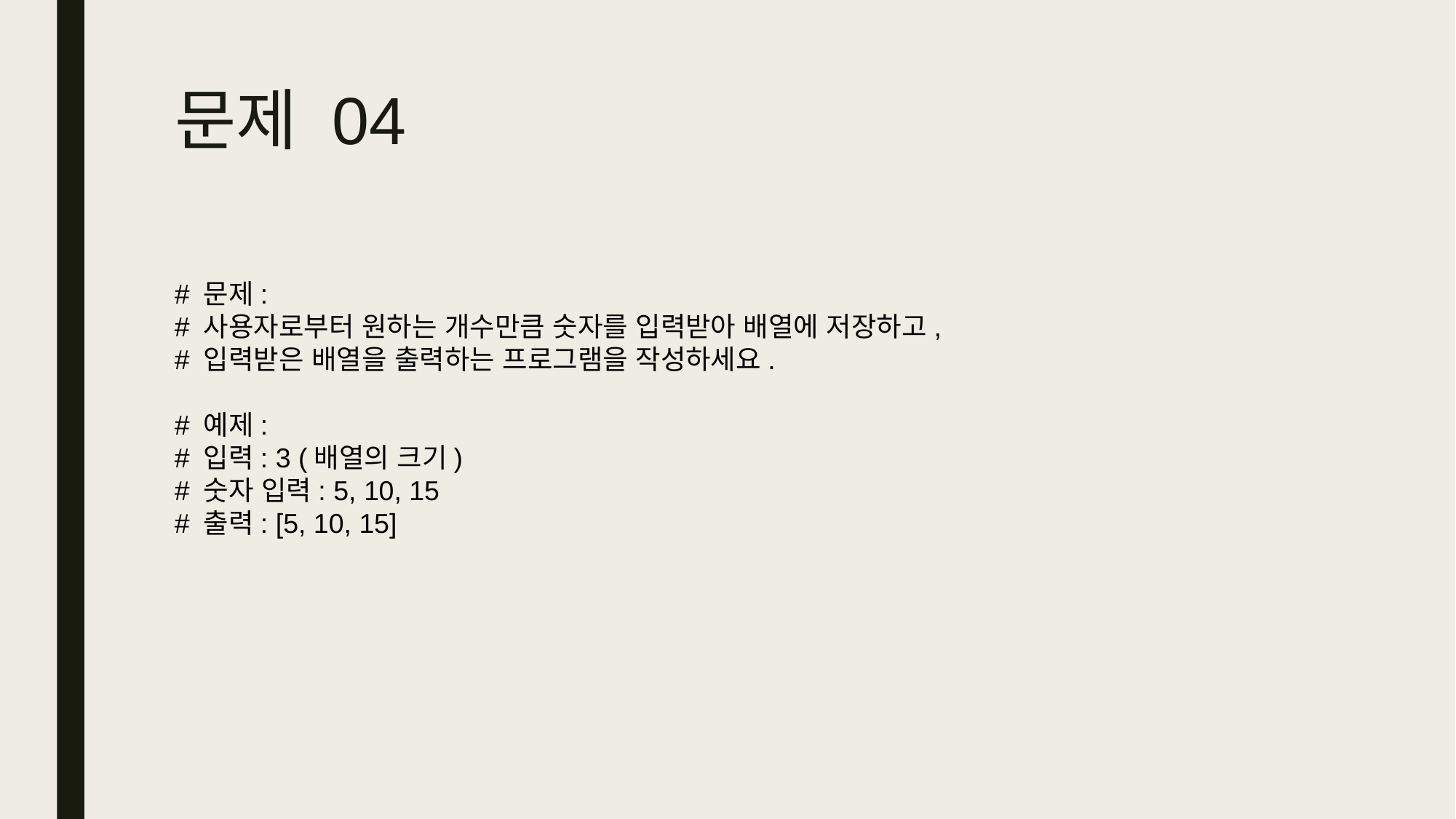

# 문제 04
# 문제:
# 사용자로부터 원하는 개수만큼 숫자를 입력받아 배열에 저장하고,
# 입력받은 배열을 출력하는 프로그램을 작성하세요.

# 예제:
# 입력: 3 (배열의 크기)
# 숫자 입력: 5, 10, 15
# 출력: [5, 10, 15]